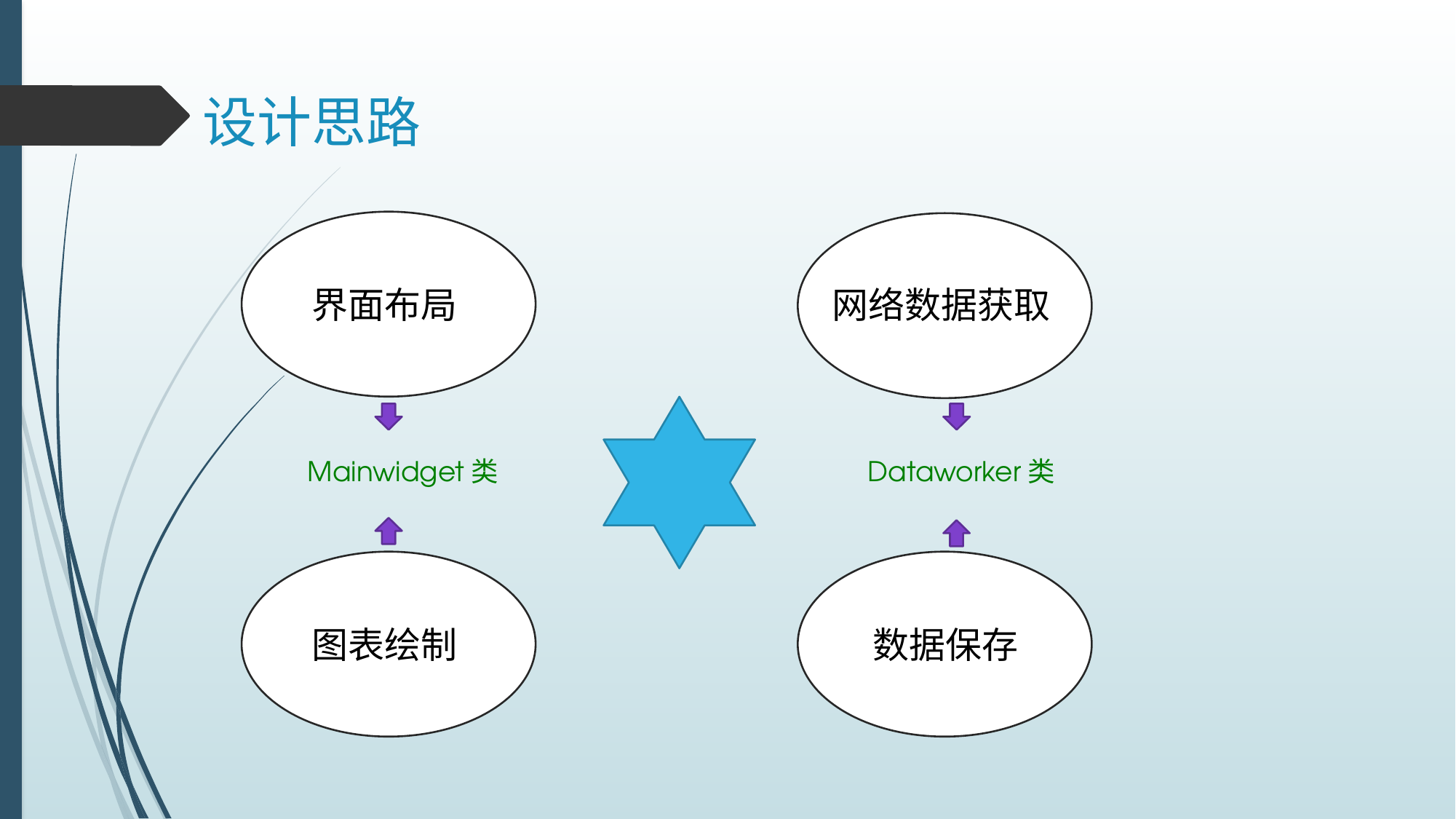

# 设计思路

网络数据获取
界面布局

Mainwidget类
Dataworker类

图表绘制
     数据保存